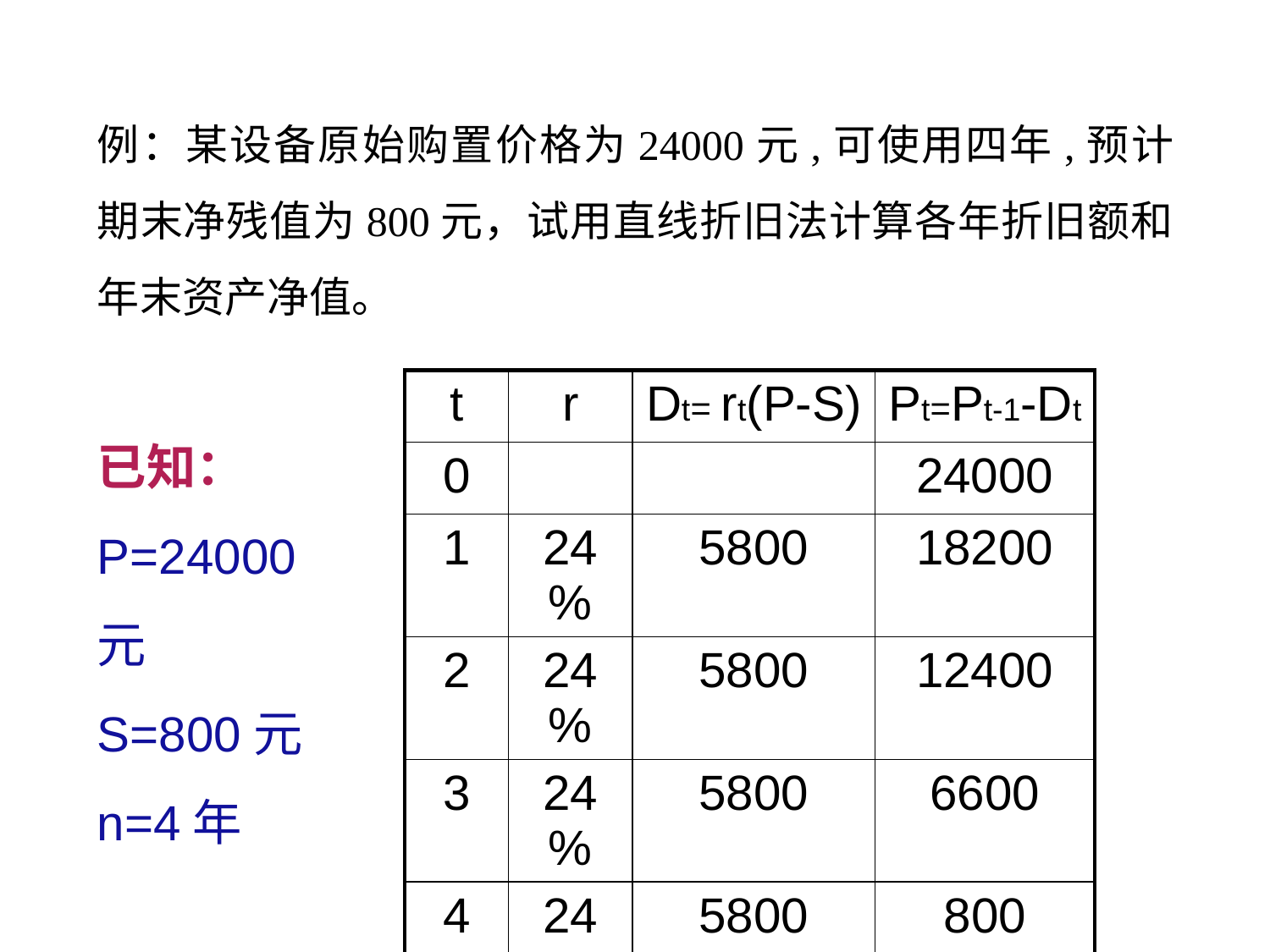

例：某设备原始购置价格为24000元,可使用四年,预计期末净残值为800元，试用直线折旧法计算各年折旧额和年末资产净值。
| t | r | Dt= rt(P-S) | Pt=Pt-1-Dt |
| --- | --- | --- | --- |
| 0 |  |  | 24000 |
| 1 | 24% | 5800 | 18200 |
| 2 | 24% | 5800 | 12400 |
| 3 | 24% | 5800 | 6600 |
| 4 | 24% | 5800 | 800 |
已知：P=24000元    S=800元
n=4年